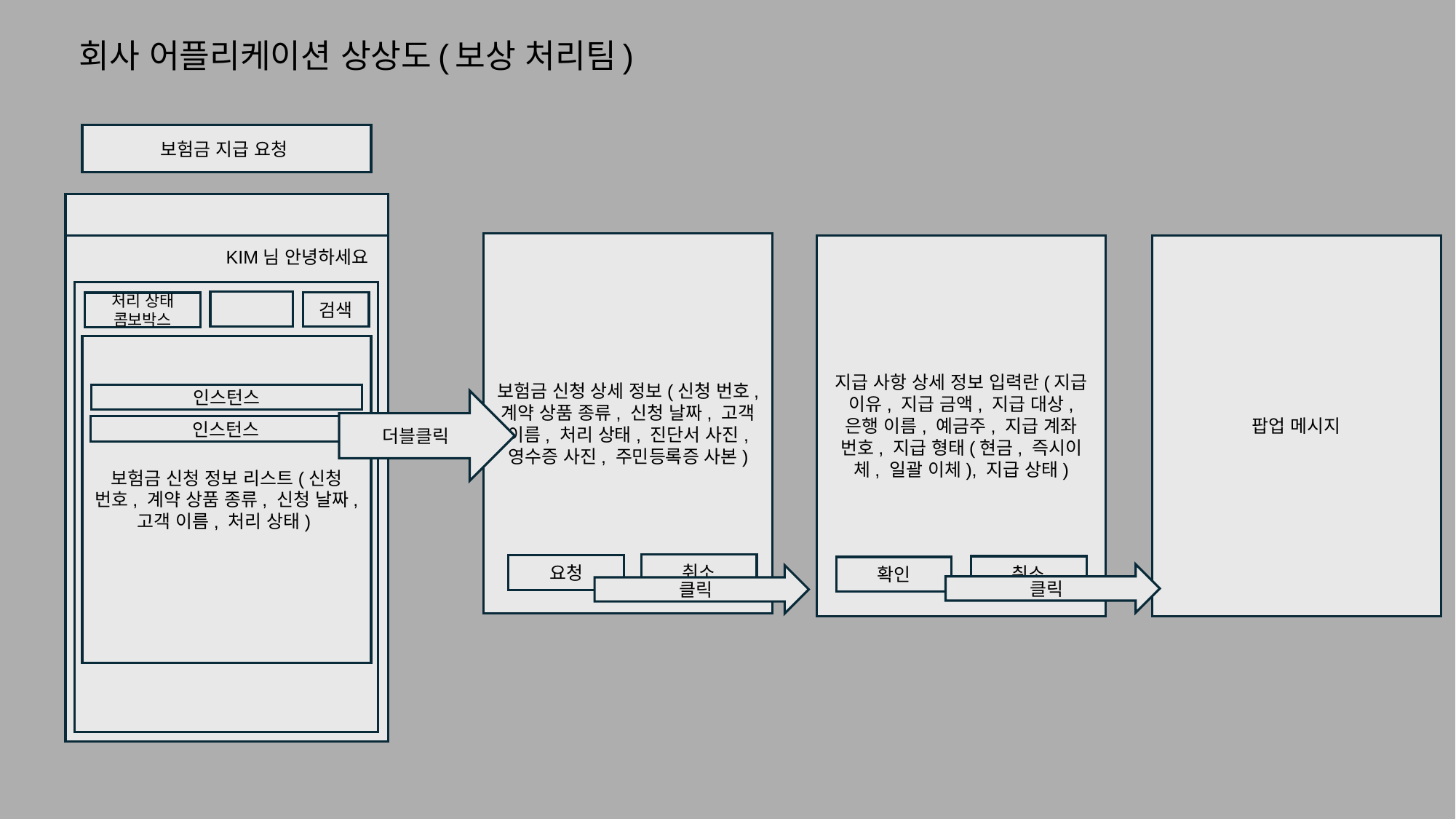

# 회사 어플리케이션 상상도(보상 처리팀)
보험금 지급 요청

보험금 신청 상세 정보(신청 번호, 계약 상품 종류, 신청 날짜, 고객 이름, 처리 상태, 진단서 사진, 영수증 사진, 주민등록증 사본)
지급 사항 상세 정보 입력란(지급 이유, 지급 금액, 지급 대상, 은행 이름, 예금주, 지급 계좌 번호, 지급 형태(현금, 즉시이체, 일괄 이체), 지급 상태)
팝업 메시지
KIM님 안녕하세요

검색
처리 상태
콤보박스
보험금 신청 정보 리스트(신청 번호, 계약 상품 종류, 신청 날짜, 고객 이름, 처리 상태)
인스턴스
더블클릭
인스턴스
취소
요청
취소
확인
클릭
클릭